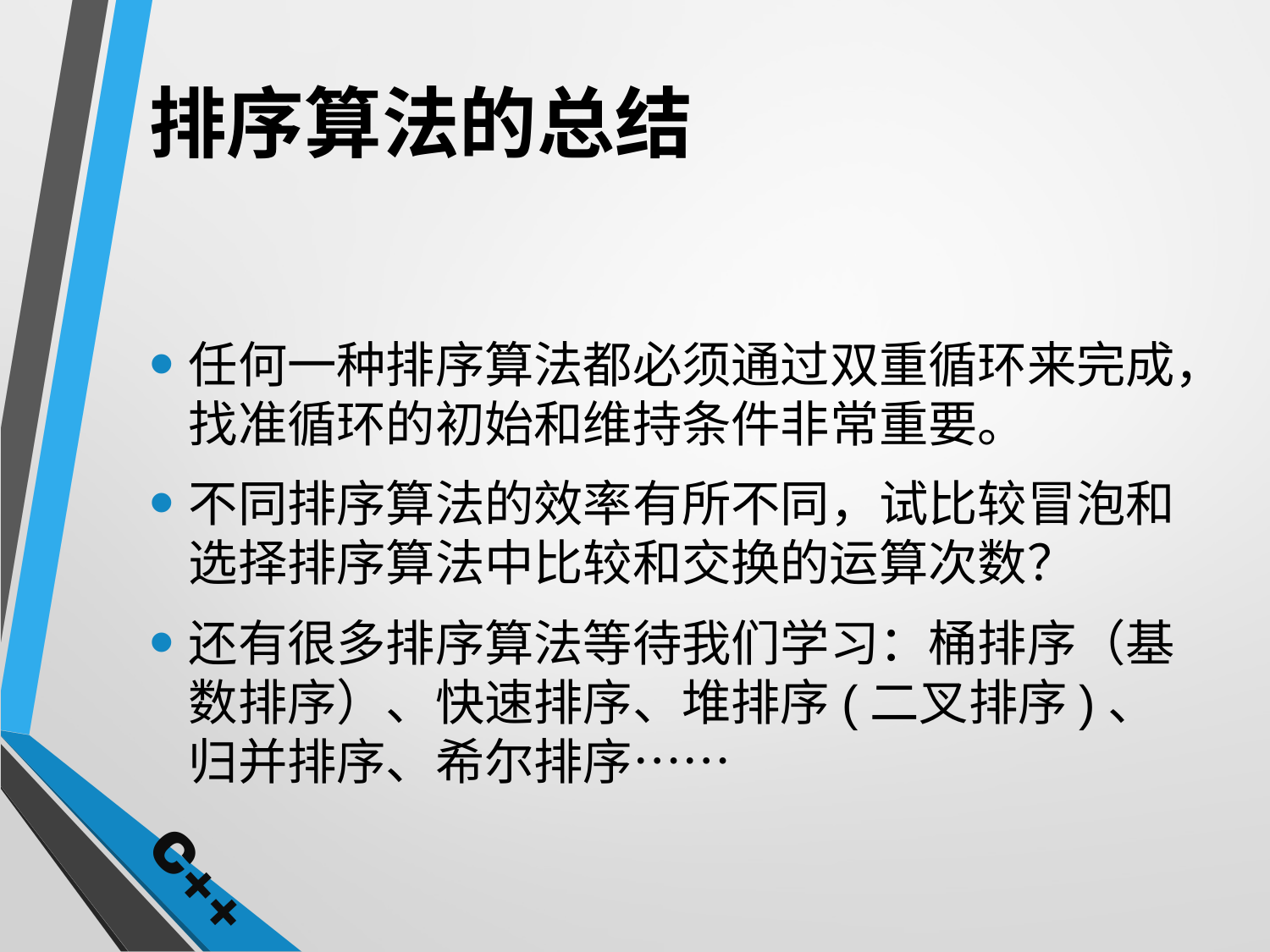

# 排序算法的总结
任何一种排序算法都必须通过双重循环来完成，找准循环的初始和维持条件非常重要。
不同排序算法的效率有所不同，试比较冒泡和选择排序算法中比较和交换的运算次数？
还有很多排序算法等待我们学习：桶排序（基数排序）、快速排序、堆排序(二叉排序)、归并排序、希尔排序……